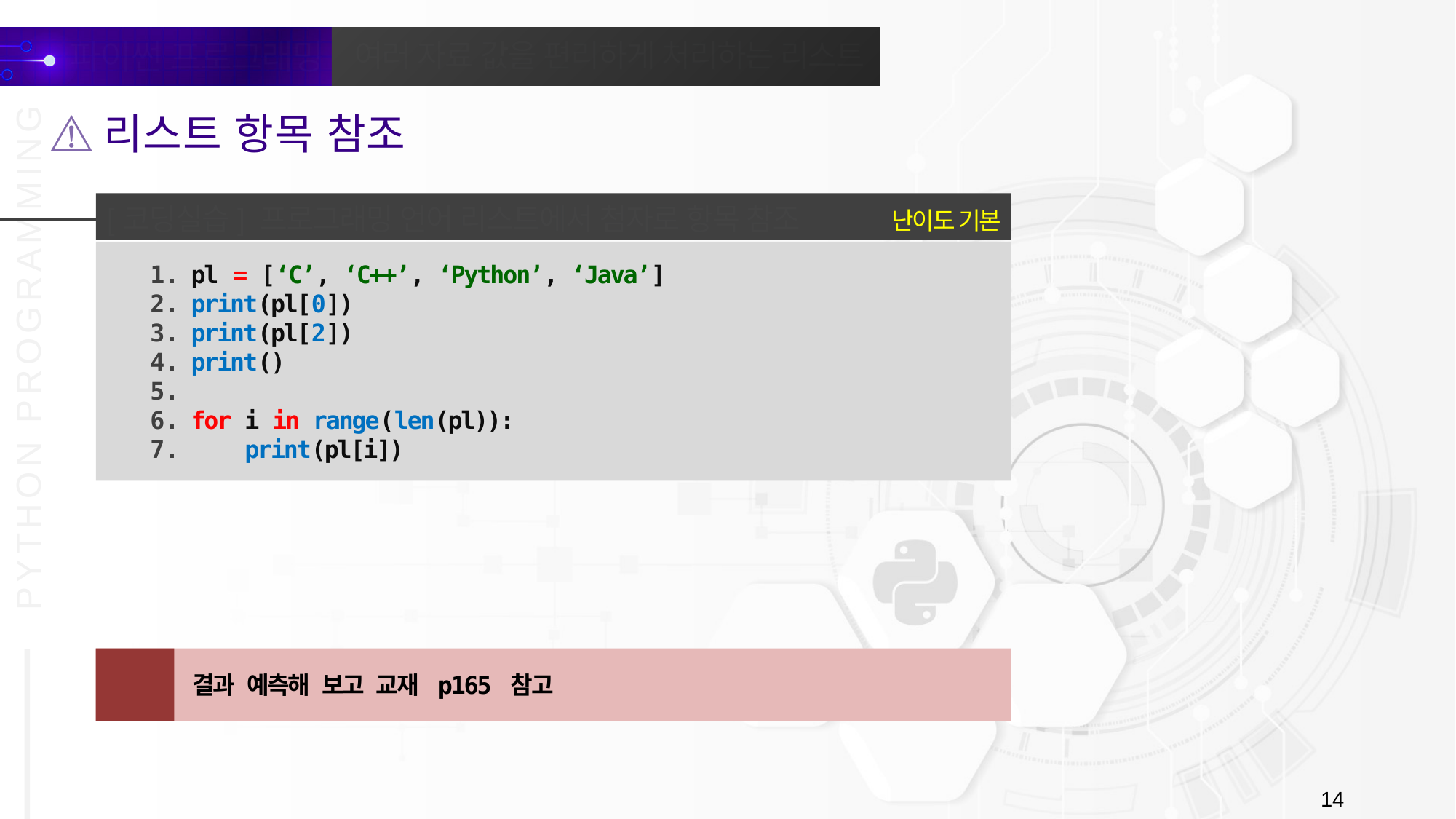

리스트 항목 참조

난이도 기본
[코딩실습] 프로그래밍 언어 리스트에서 첨자로 항목 참조
pl = [‘C’, ‘C++’, ‘Python’, ‘Java’]
print(pl[0])
print(pl[2])
print()

for i in range(len(pl)):
    print(pl[i])
결과 예측해 보고 교재 p165 참고

14